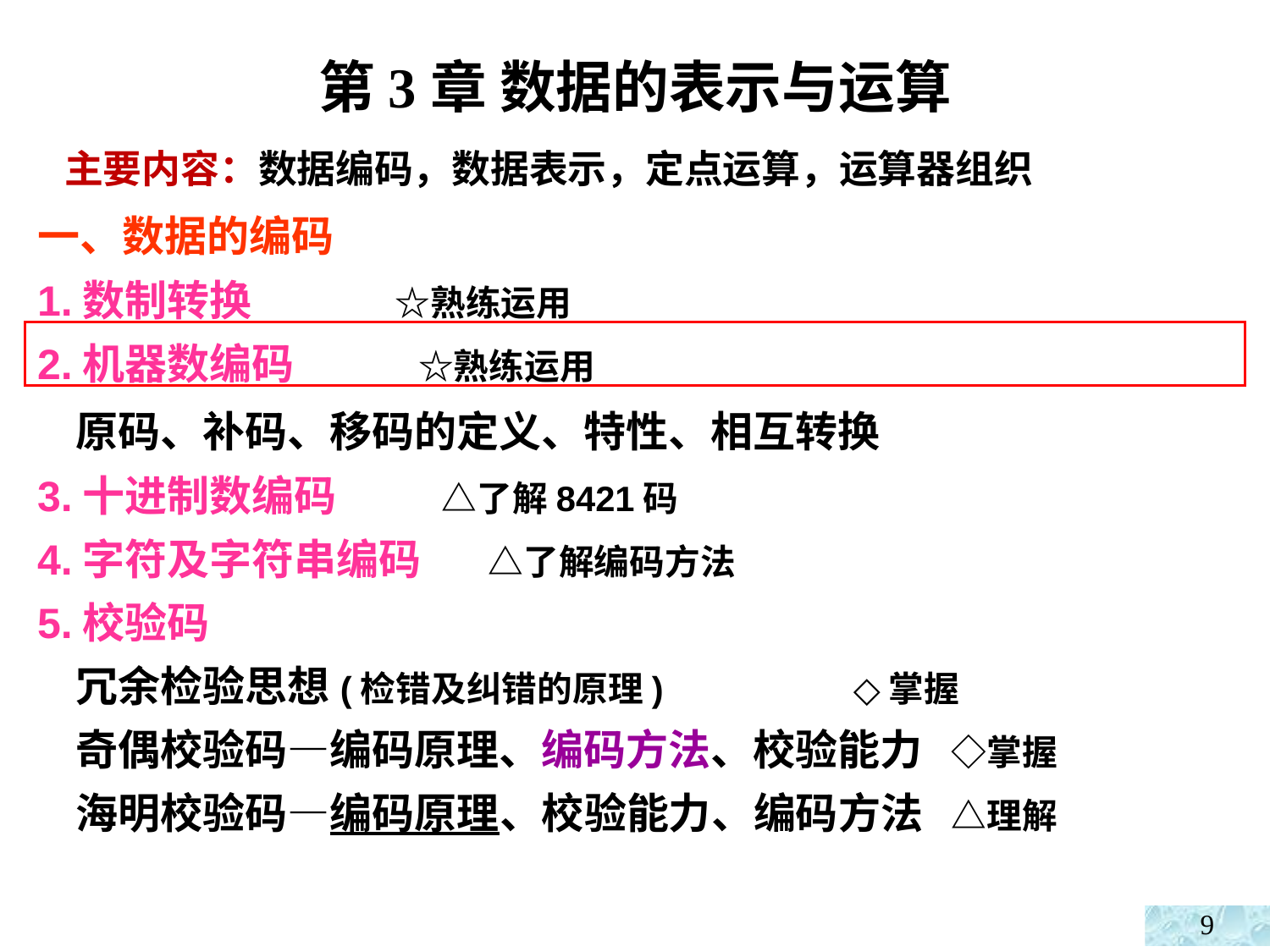

第3章 数据的表示与运算
  主要内容：数据编码，数据表示，定点运算，运算器组织
一、数据的编码
1.数制转换               ☆熟练运用
2.机器数编码             ☆熟练运用

3.十进制数编码           △了解8421码
4.字符及字符串编码       △了解编码方法
5.校验码

   原码、补码、移码的定义、特性、相互转换
   冗余检验思想(检错及纠错的原理)                ◇掌握
   奇偶校验码—编码原理、编码方法、校验能力   ◇掌握
   海明校验码—编码原理、校验能力、编码方法   △理解
9